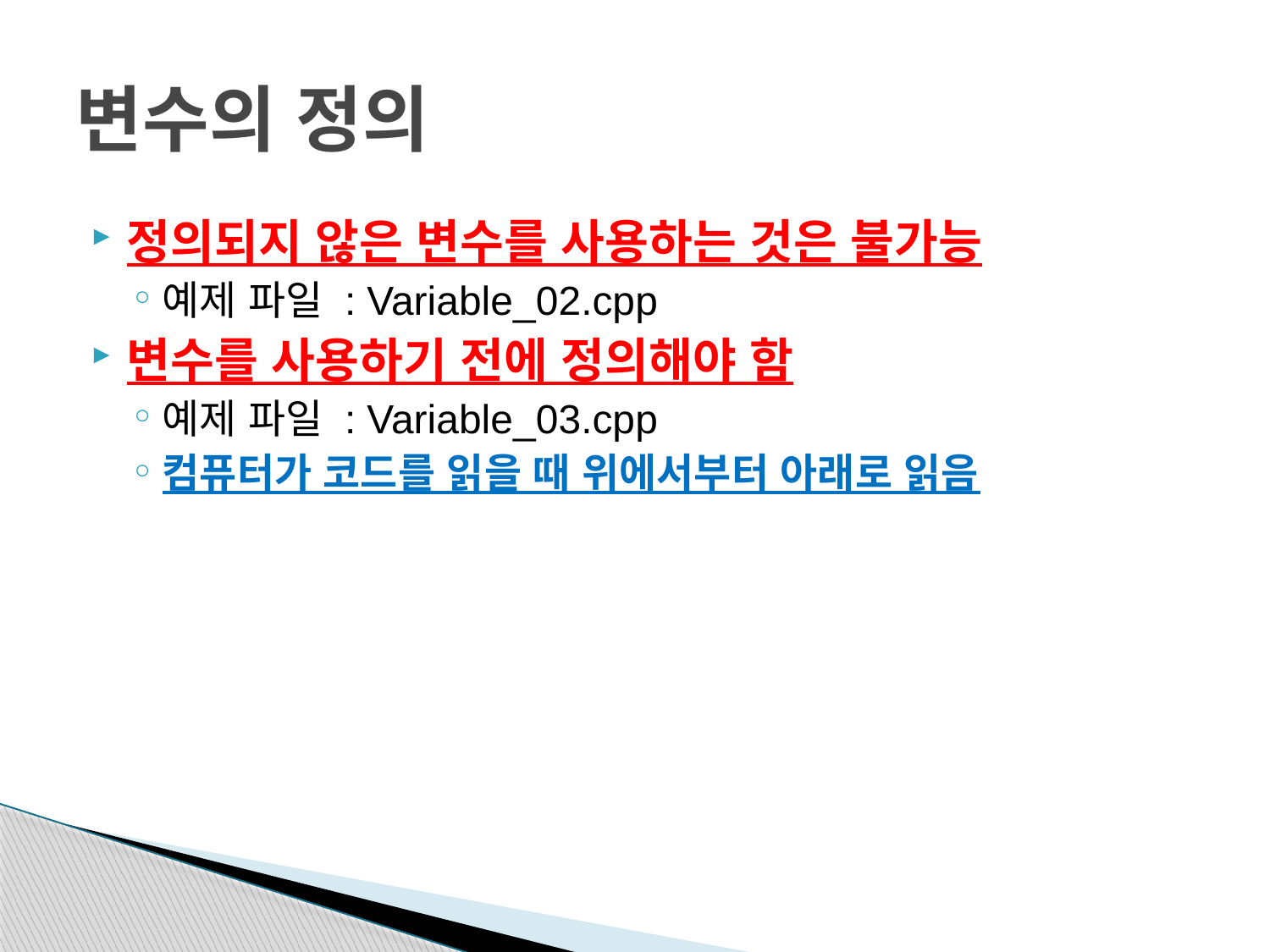

# 변수의 정의
정의되지 않은 변수를 사용하는 것은 불가능
예제 파일 : Variable_02.cpp
변수를 사용하기 전에 정의해야 함
예제 파일 : Variable_03.cpp
컴퓨터가 코드를 읽을 때 위에서부터 아래로 읽음